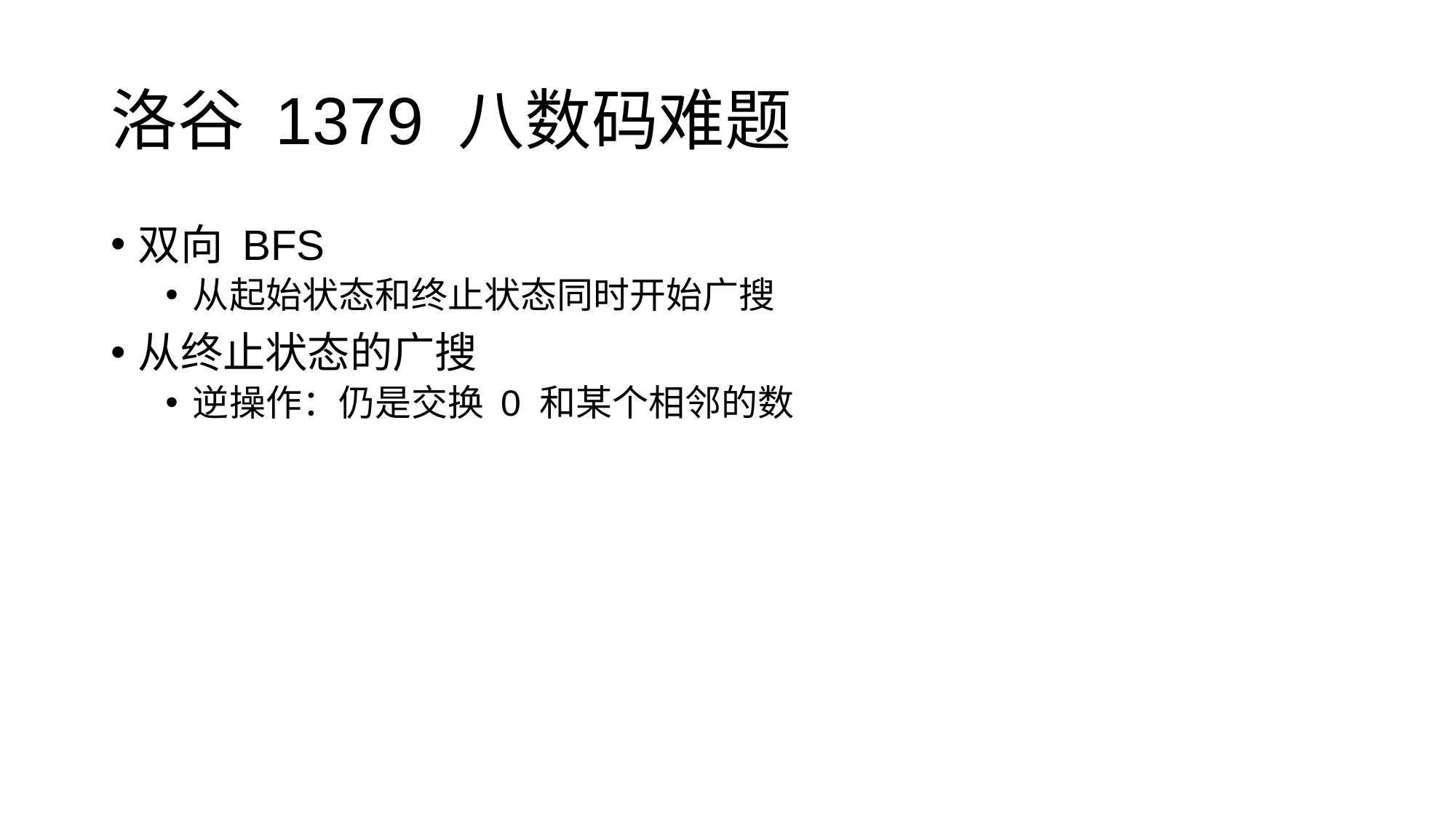

# 洛谷 1379 八数码难题
双向 BFS
从起始状态和终止状态同时开始广搜
从终止状态的广搜
逆操作：仍是交换 0 和某个相邻的数